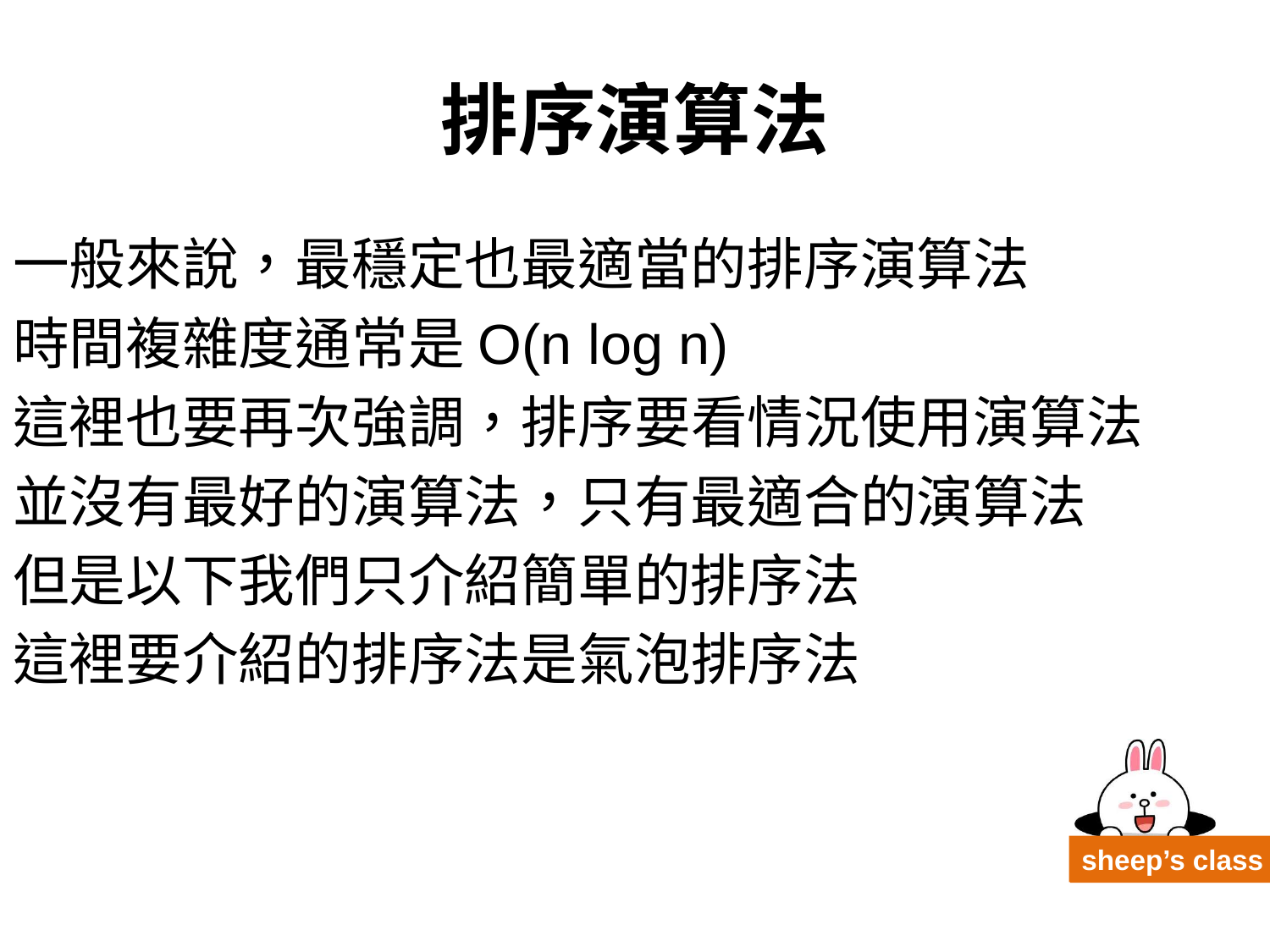

# 排序演算法
一般來說，最穩定也最適當的排序演算法
時間複雜度通常是O(n log n)
這裡也要再次強調，排序要看情況使用演算法
並沒有最好的演算法，只有最適合的演算法
但是以下我們只介紹簡單的排序法
這裡要介紹的排序法是氣泡排序法